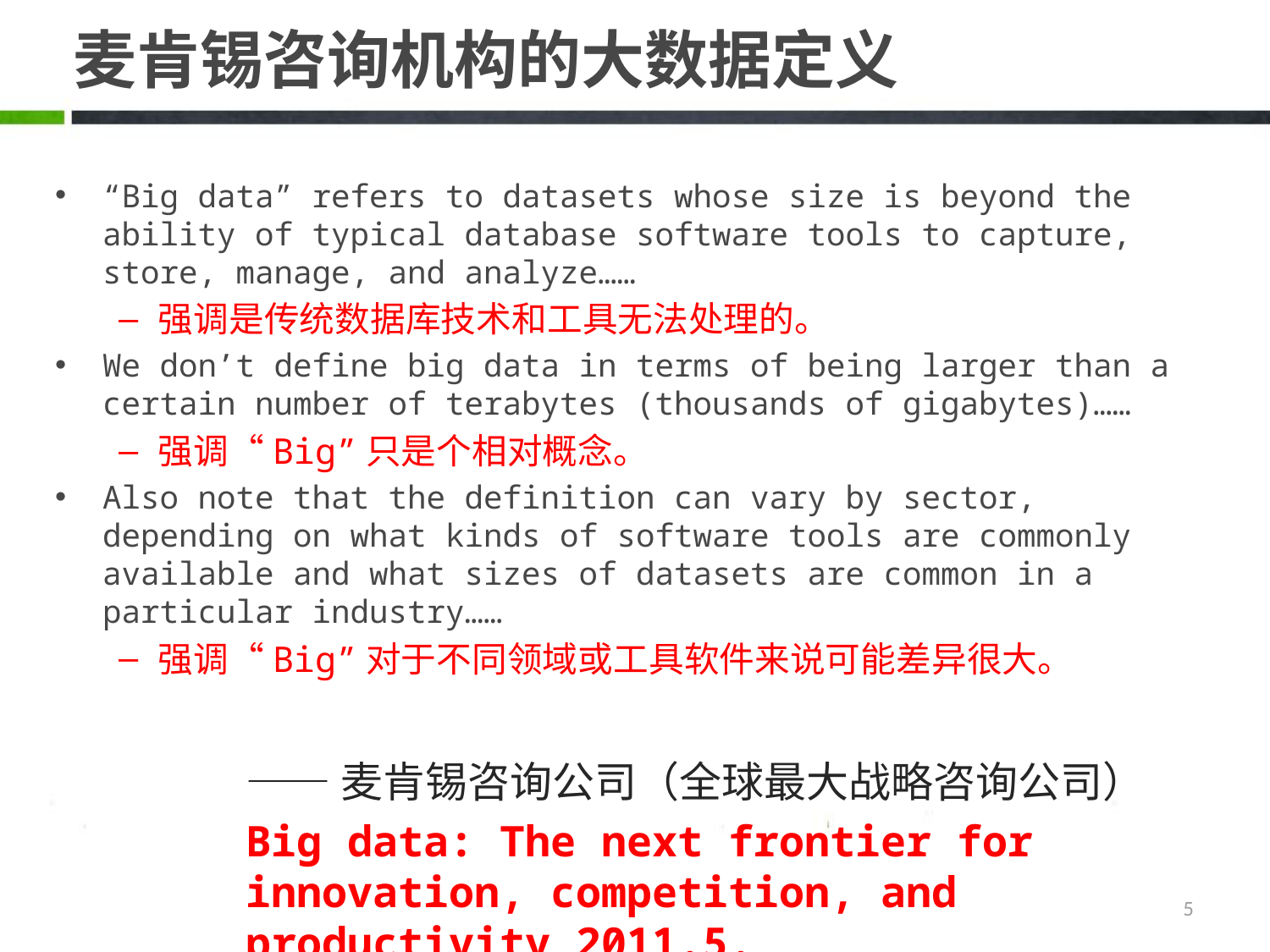

# 麦肯锡咨询机构的大数据定义
“Big data” refers to datasets whose size is beyond the ability of typical database software tools to capture, store, manage, and analyze……
强调是传统数据库技术和工具无法处理的。
We don’t define big data in terms of being larger than a certain number of terabytes (thousands of gigabytes)……
强调“Big”只是个相对概念。
Also note that the definition can vary by sector, depending on what kinds of software tools are commonly available and what sizes of datasets are common in a particular industry……
强调“Big”对于不同领域或工具软件来说可能差异很大。

——麦肯锡咨询公司（全球最大战略咨询公司）
Big data: The next frontier for innovation, competition, and productivity,2011.5.

5